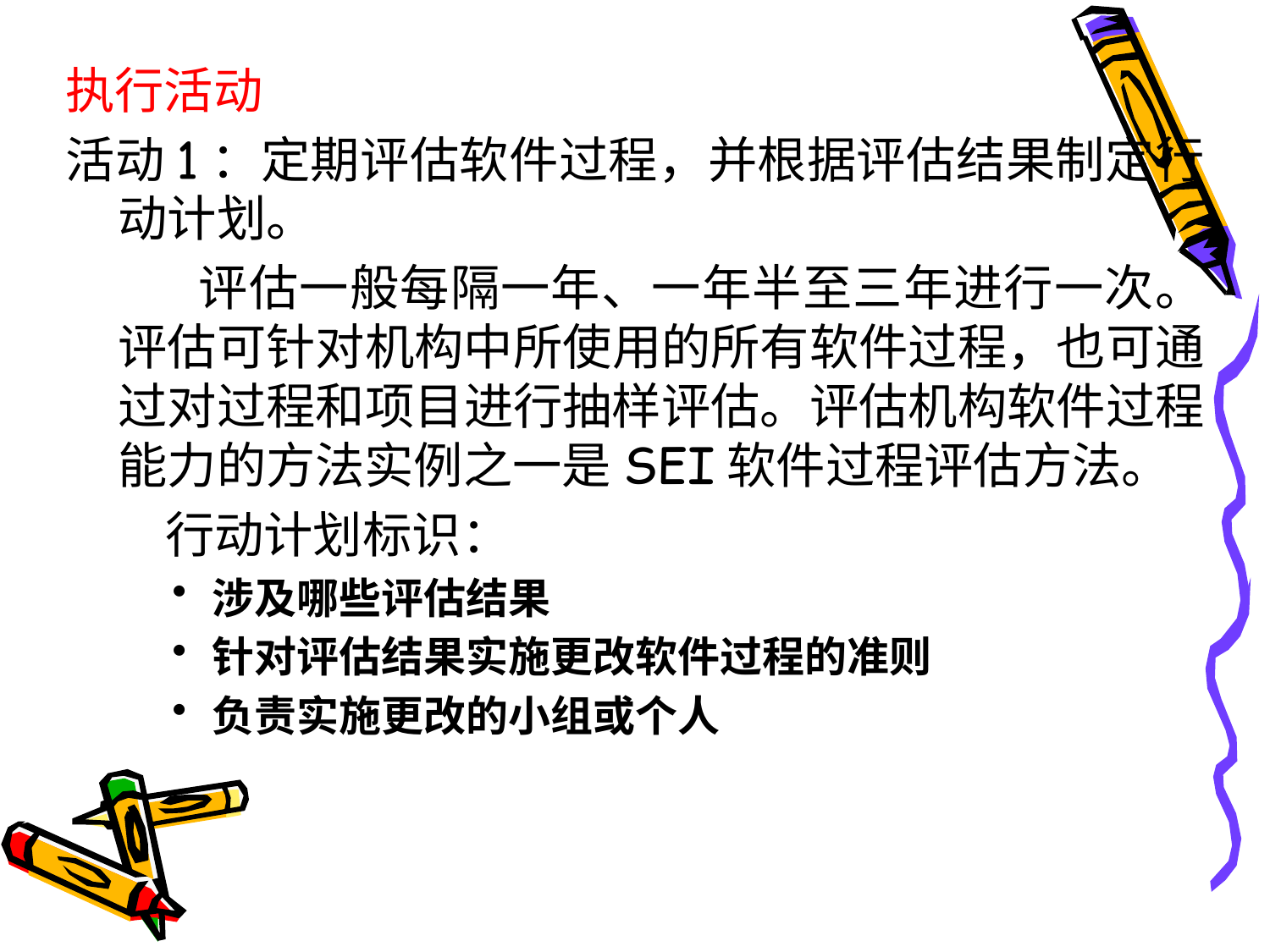

执行活动
活动1：定期评估软件过程，并根据评估结果制定行动计划。
          评估一般每隔一年、一年半至三年进行一次。评估可针对机构中所使用的所有软件过程，也可通过对过程和项目进行抽样评估。评估机构软件过程能力的方法实例之一是SEI软件过程评估方法。
        行动计划标识：
涉及哪些评估结果
针对评估结果实施更改软件过程的准则
负责实施更改的小组或个人